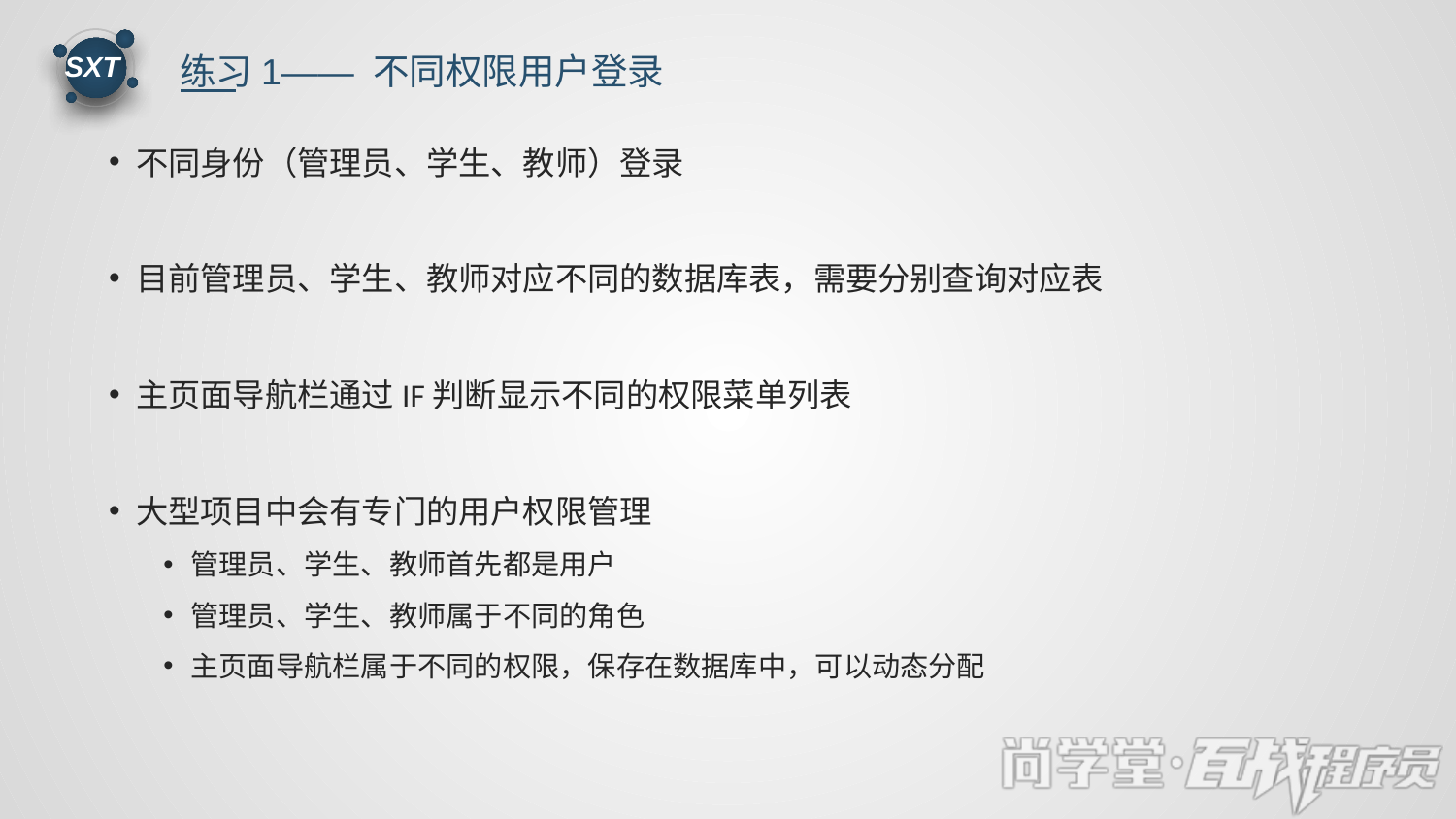

练习1—— 不同权限用户登录
SXT
不同身份（管理员、学生、教师）登录

目前管理员、学生、教师对应不同的数据库表，需要分别查询对应表

主页面导航栏通过IF判断显示不同的权限菜单列表

大型项目中会有专门的用户权限管理
管理员、学生、教师首先都是用户
管理员、学生、教师属于不同的角色
主页面导航栏属于不同的权限，保存在数据库中，可以动态分配